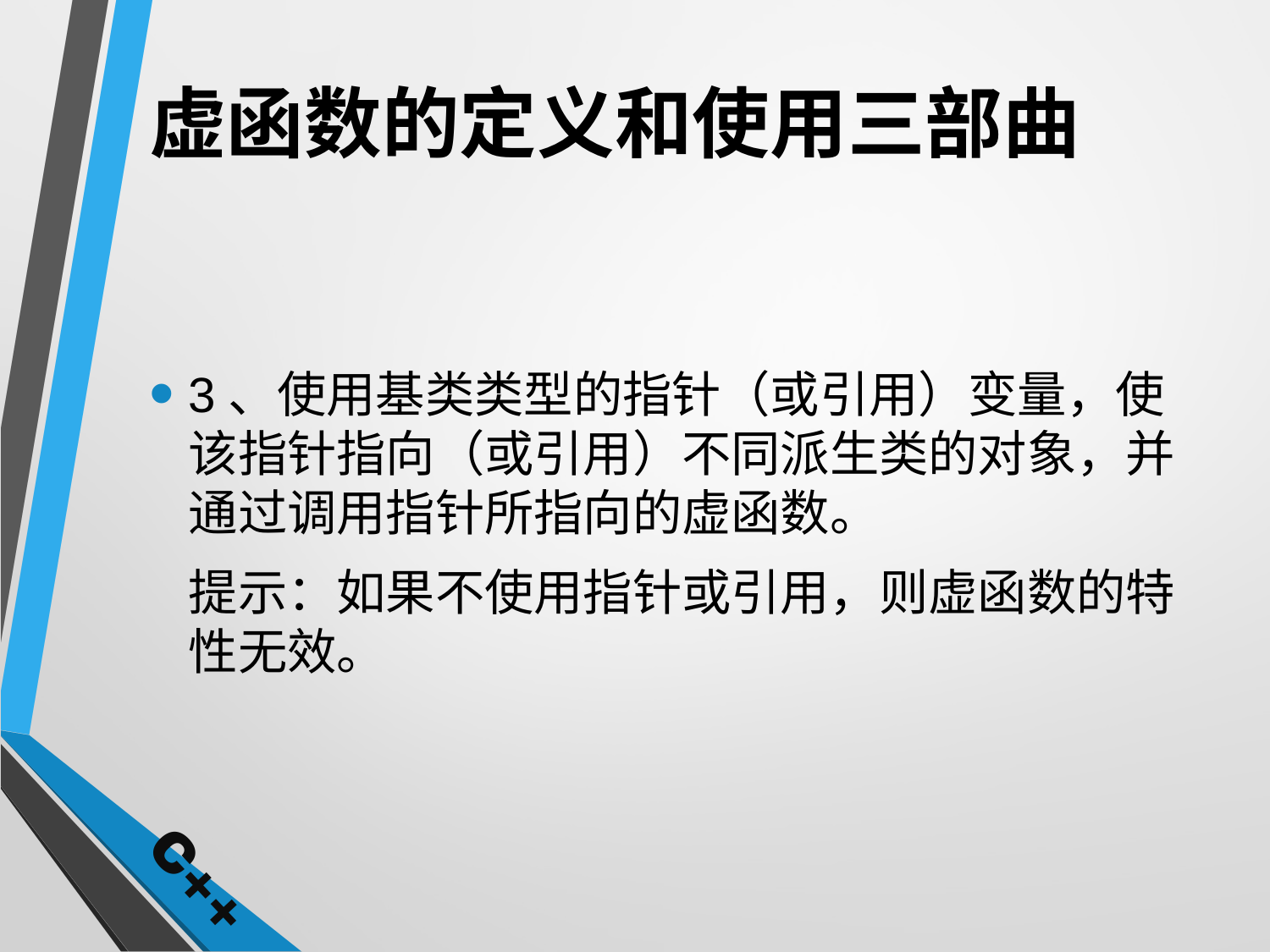

# 虚函数的定义和使用三部曲
3、使用基类类型的指针（或引用）变量，使该指针指向（或引用）不同派生类的对象，并通过调用指针所指向的虚函数。
	提示：如果不使用指针或引用，则虚函数的特性无效。